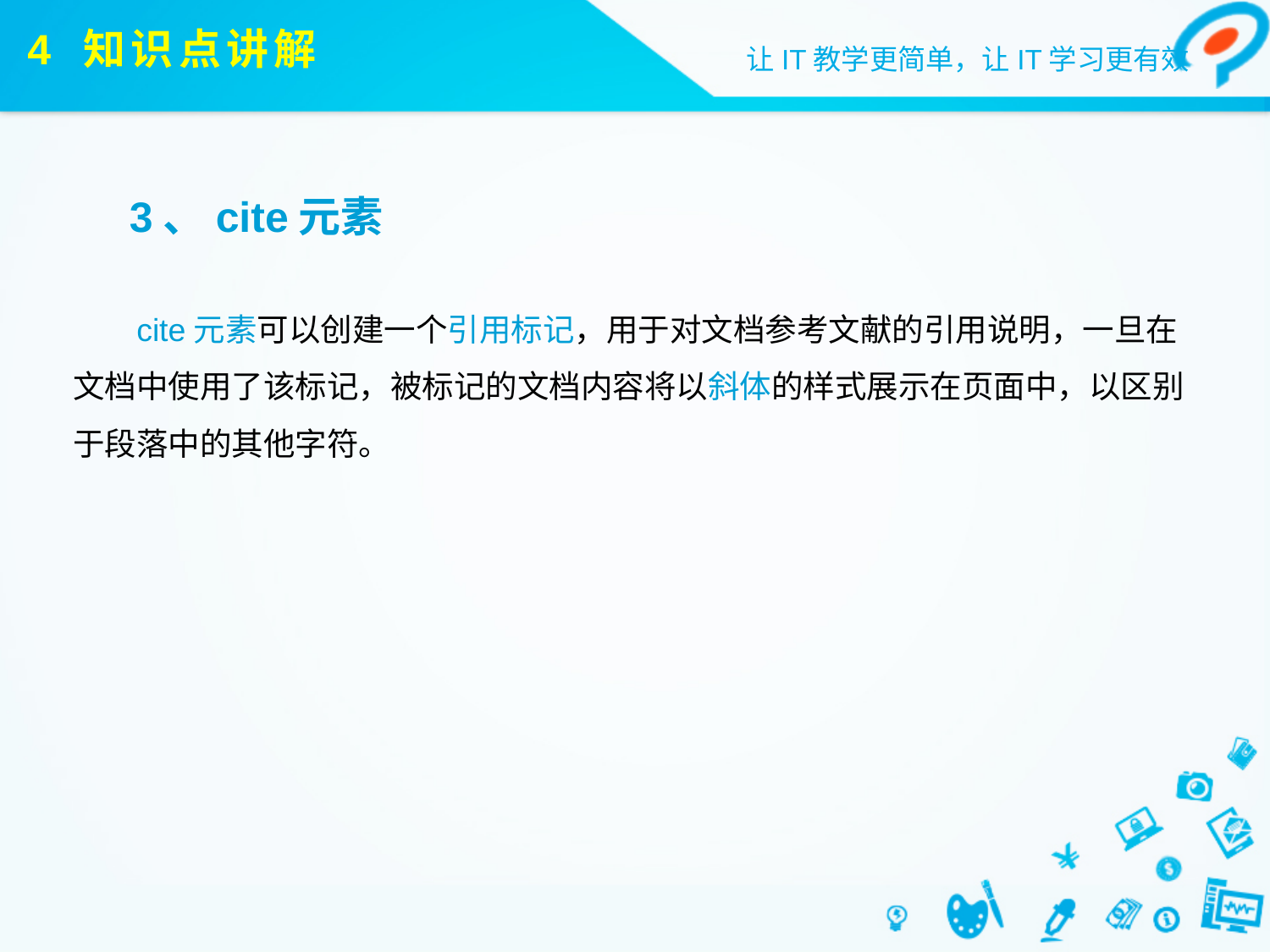

# 4 知识点讲解
3、cite元素

cite元素可以创建一个引用标记，用于对文档参考文献的引用说明，一旦在文档中使用了该标记，被标记的文档内容将以斜体的样式展示在页面中，以区别于段落中的其他字符。